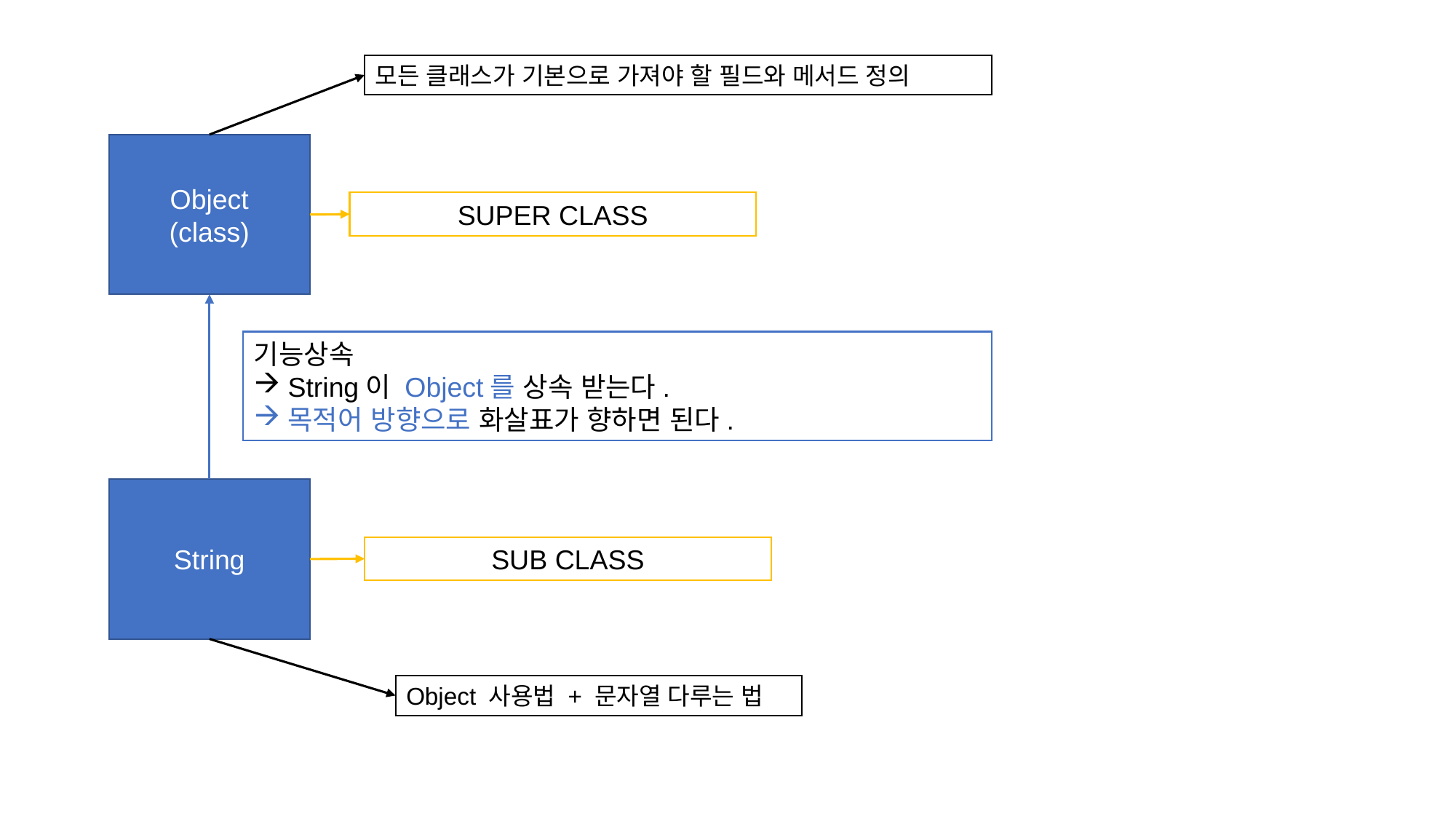

모든 클래스가 기본으로 가져야 할 필드와 메서드 정의
Object
(class)
SUPER CLASS
기능상속
String이 Object를 상속 받는다.
목적어 방향으로 화살표가 향하면 된다.
String
SUB CLASS
Object 사용법 + 문자열 다루는 법